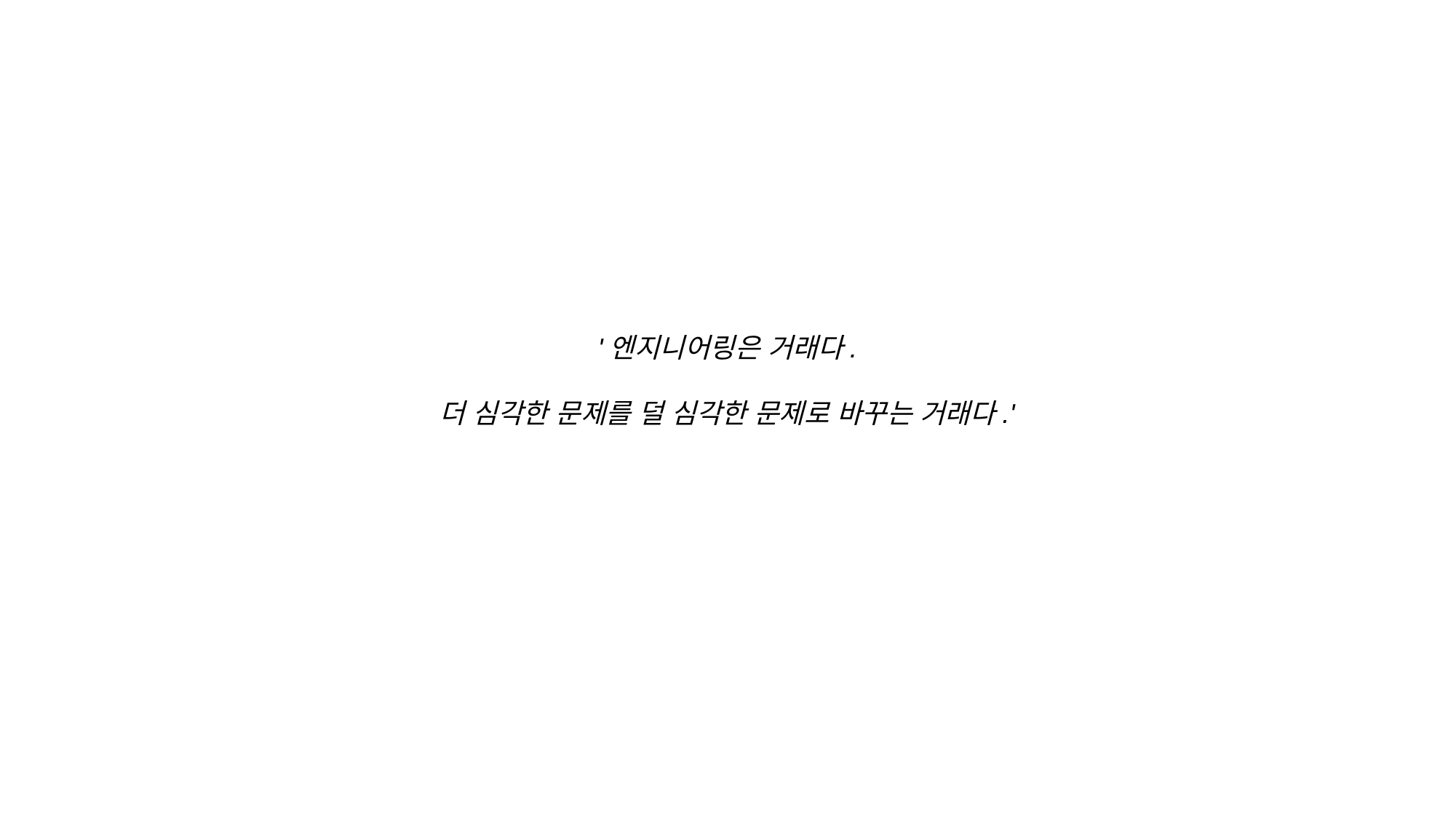

'엔지니어링은 거래다.
더 심각한 문제를 덜 심각한 문제로 바꾸는 거래다.'